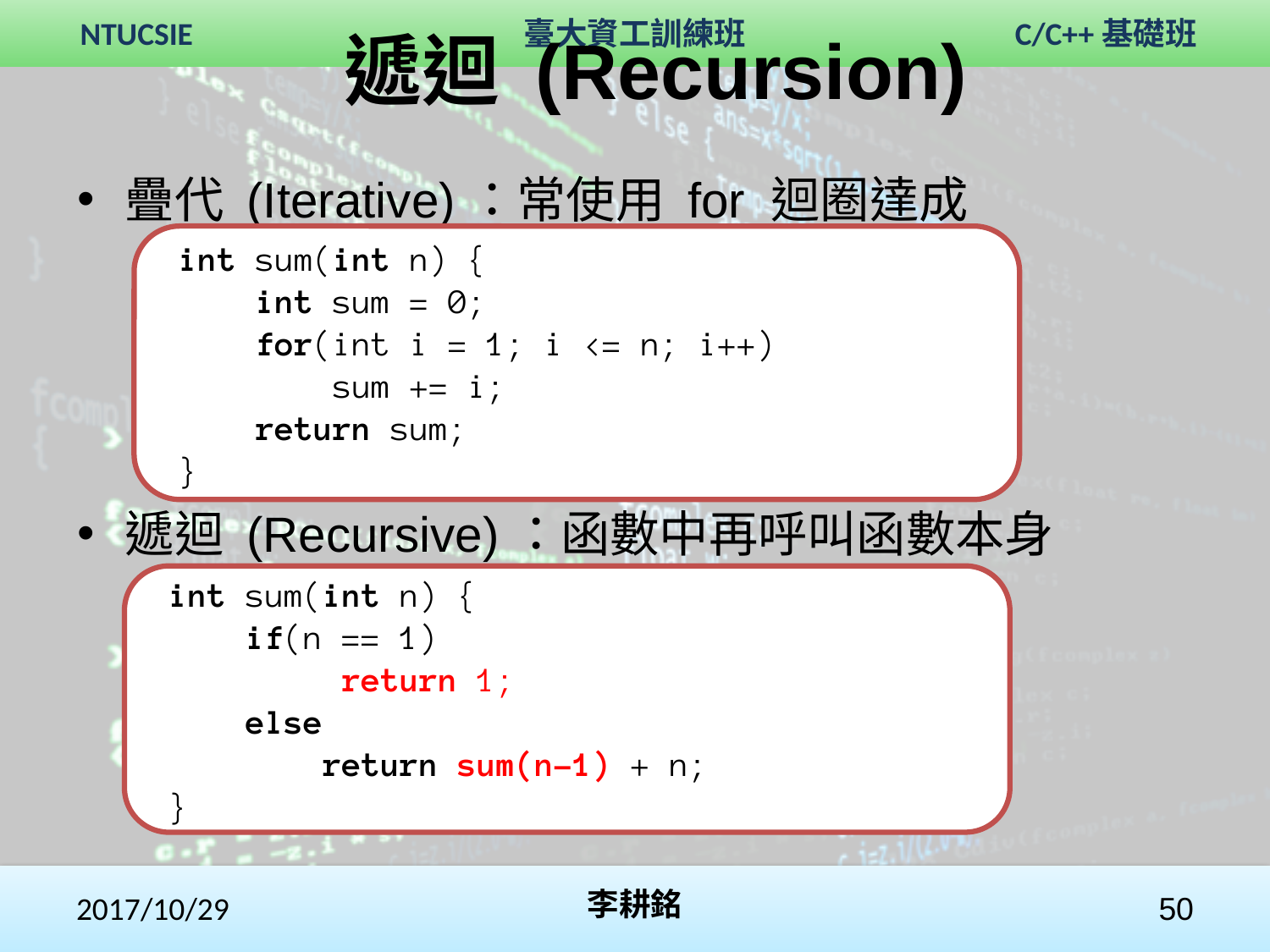

# 遞迴 (Recursion)
疊代 (Iterative)：常使用 for 迴圈達成

遞迴 (Recursive)：函數中再呼叫函數本身
 int sum(int n) {
     int sum = 0;
     for(int i = 1; i <= n; i++)
         sum += i;
     return sum;
 }
 int sum(int n) {
     if(n == 1)
          return 1;
     else
         return sum(n-1) + n;
 }
2017/10/29
李耕銘
50